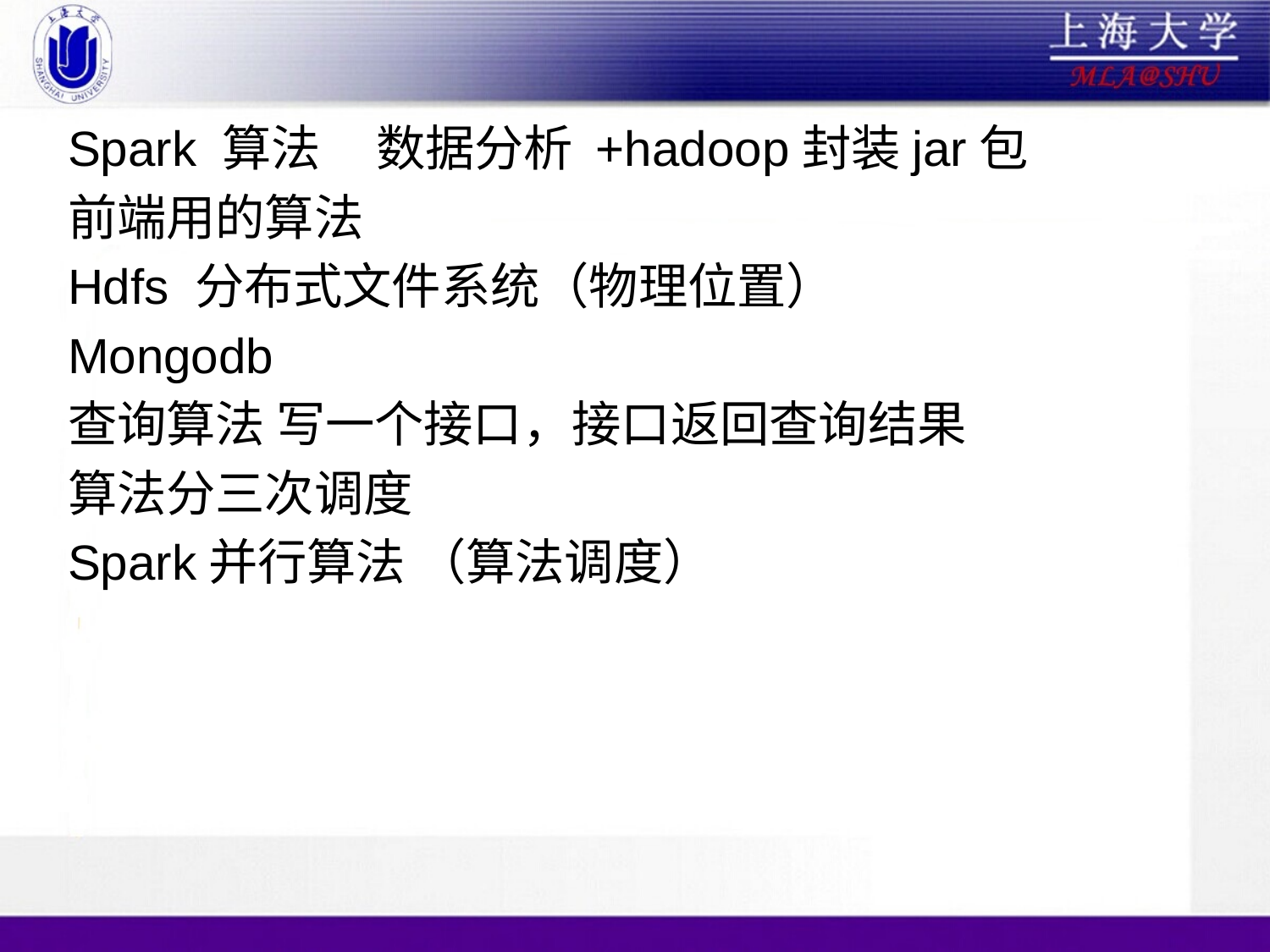

#
Spark 算法     数据分析 +hadoop封装jar包
前端用的算法
Hdfs 分布式文件系统（物理位置）
Mongodb
查询算法 写一个接口，接口返回查询结果
算法分三次调度
Spark并行算法 （算法调度）